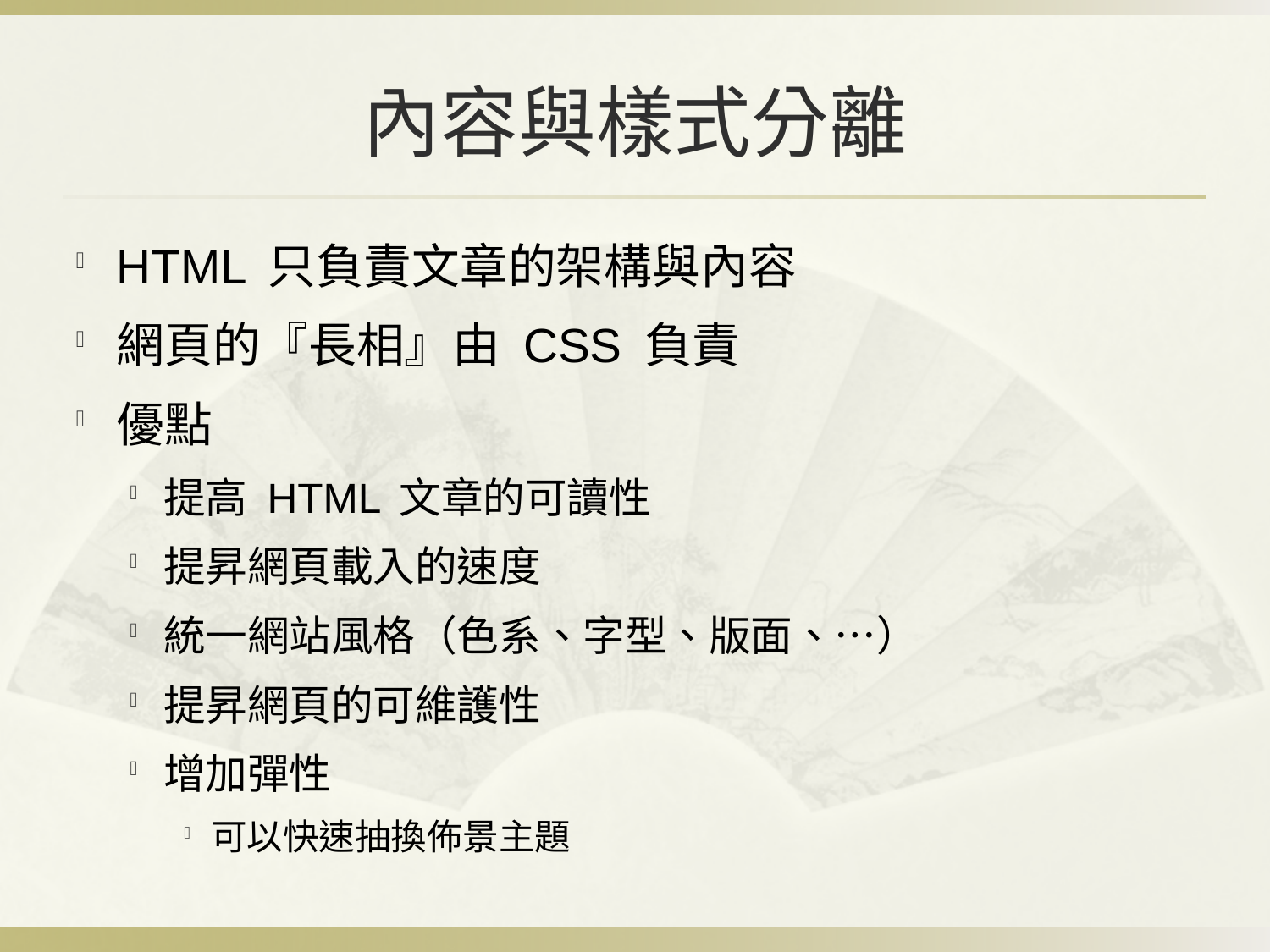

# 內容與樣式分離
HTML 只負責文章的架構與內容
網頁的『長相』由 CSS 負責
優點
提高 HTML 文章的可讀性
提昇網頁載入的速度
統一網站風格（色系、字型、版面、…）
提昇網頁的可維護性
增加彈性
可以快速抽換佈景主題